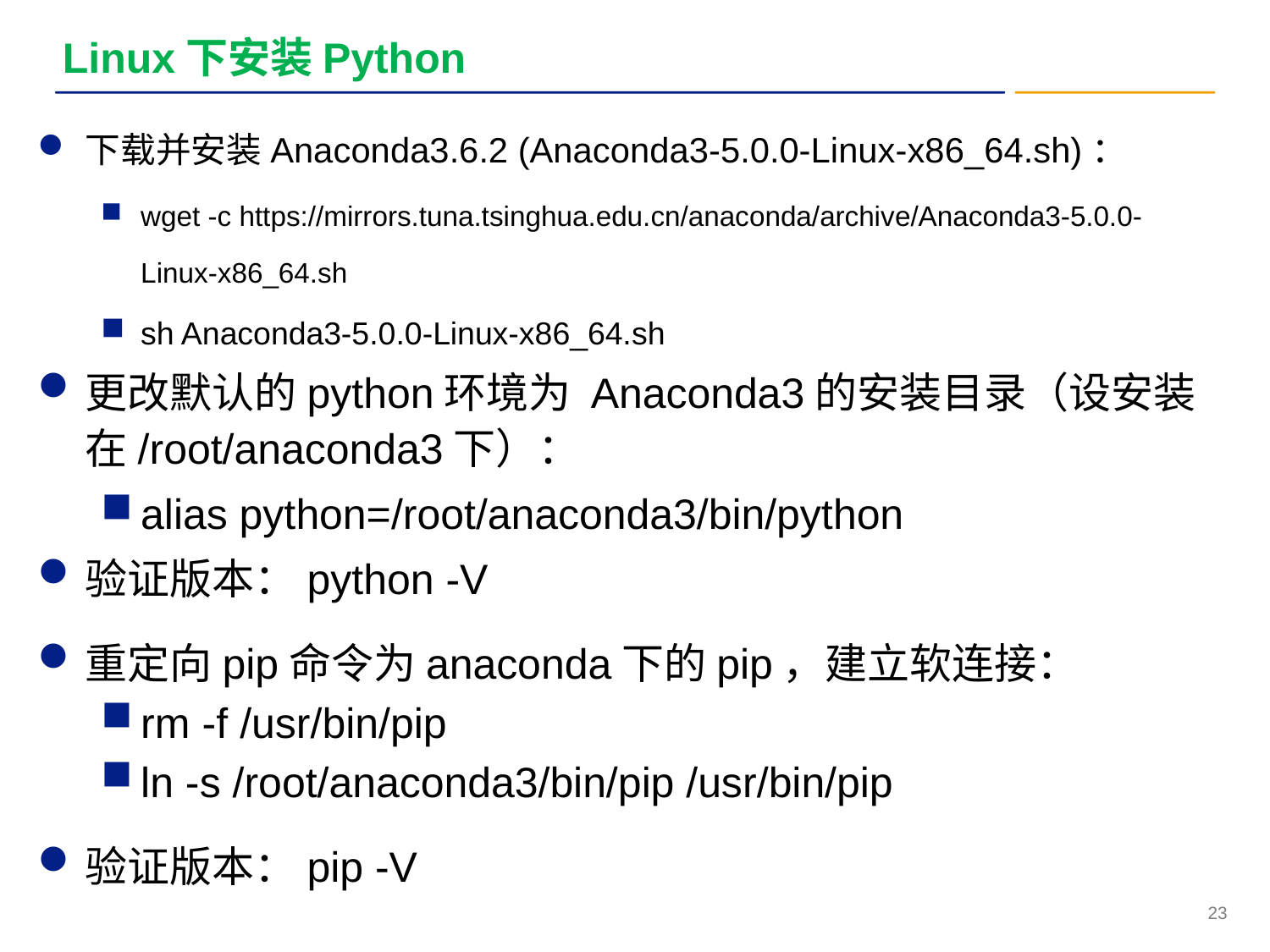

# Linux下安装Python
下载并安装Anaconda3.6.2 (Anaconda3-5.0.0-Linux-x86_64.sh)：
wget -c https://mirrors.tuna.tsinghua.edu.cn/anaconda/archive/Anaconda3-5.0.0-Linux-x86_64.sh
sh Anaconda3-5.0.0-Linux-x86_64.sh
更改默认的python环境为 Anaconda3的安装目录（设安装在/root/anaconda3下）：
alias python=/root/anaconda3/bin/python
验证版本：python -V
重定向pip命令为anaconda下的pip，建立软连接：
rm -f /usr/bin/pip
ln -s /root/anaconda3/bin/pip /usr/bin/pip
验证版本：pip -V